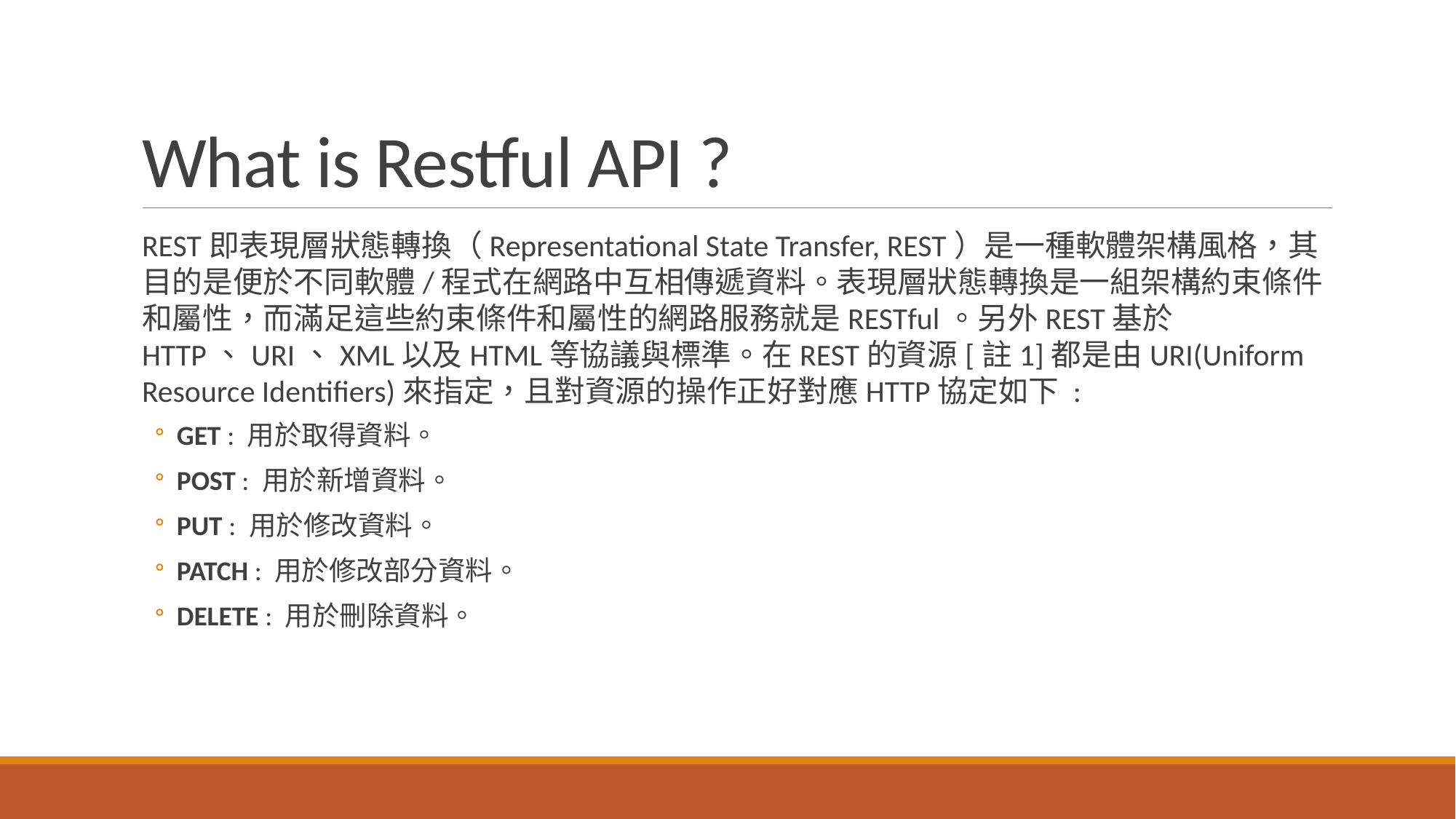

# What is Restful API ?
REST即表現層狀態轉換（Representational State Transfer, REST）是一種軟體架構風格，其目的是便於不同軟體/程式在網路中互相傳遞資料。表現層狀態轉換是一組架構約束條件和屬性，而滿足這些約束條件和屬性的網路服務就是RESTful。另外REST基於HTTP、URI、XML以及HTML等協議與標準。在REST的資源[註1]都是由URI(Uniform Resource Identifiers)來指定，且對資源的操作正好對應HTTP協定如下 :
GET : 用於取得資料。
POST : 用於新增資料。
PUT : 用於修改資料。
PATCH : 用於修改部分資料。
DELETE : 用於刪除資料。